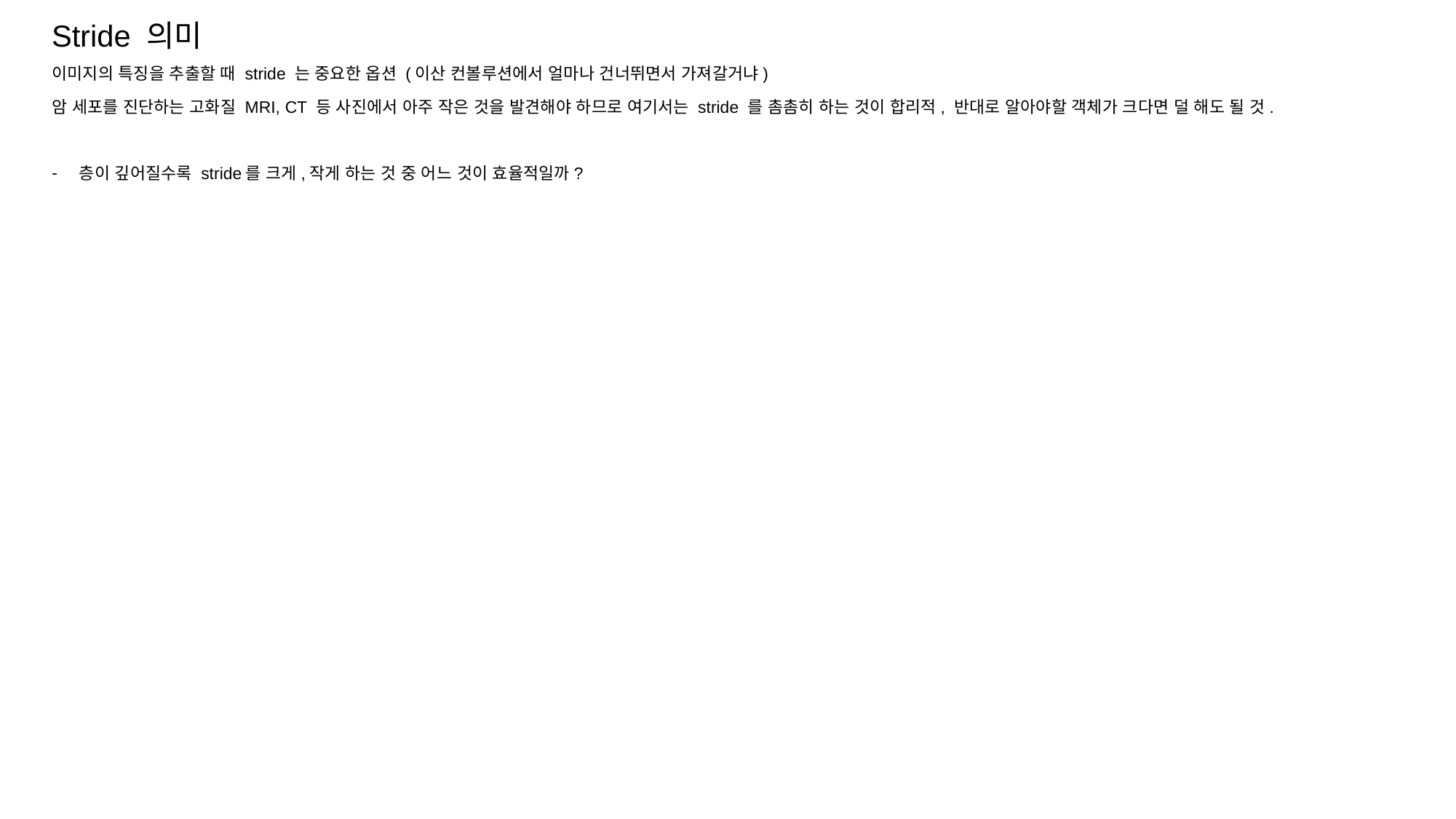

# Stride 의미
이미지의 특징을 추출할 때 stride 는 중요한 옵션 (이산 컨볼루션에서 얼마나 건너뛰면서 가져갈거냐)
암 세포를 진단하는 고화질 MRI, CT 등 사진에서 아주 작은 것을 발견해야 하므로 여기서는 stride 를 촘촘히 하는 것이 합리적, 반대로 알아야할 객체가 크다면 덜 해도 될 것.

층이 깊어질수록 stride를 크게,작게 하는 것 중 어느 것이 효율적일까?